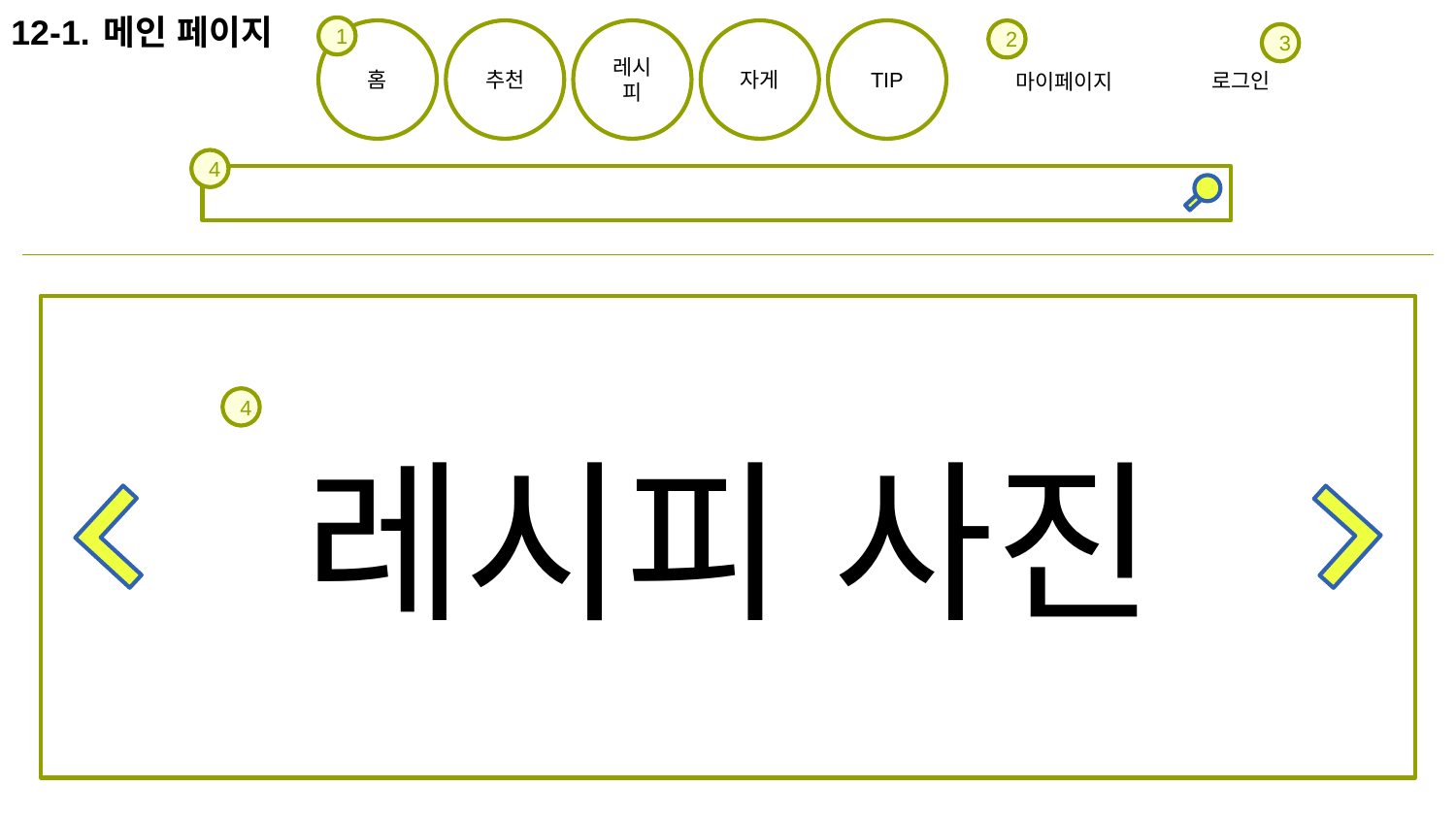

12-1. 메인 페이지
1
홈
추천
레시피
자게
TIP
2
3
로그인
마이페이지
4

4
레시피 사진